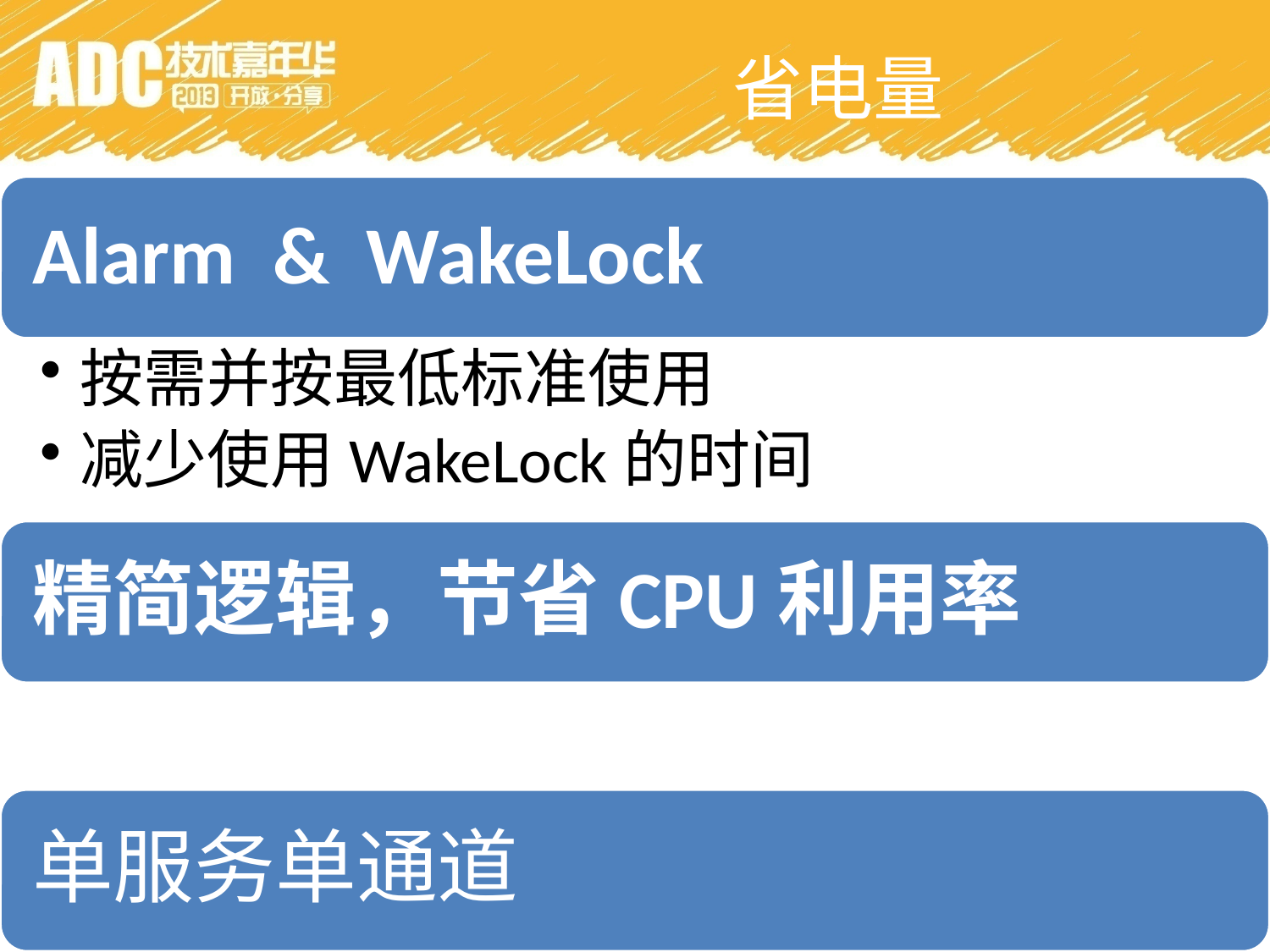

省电量
Alarm  &  WakeLock
按需并按最低标准使用
减少使用WakeLock的时间
精简逻辑，节省CPU利用率

单服务单通道